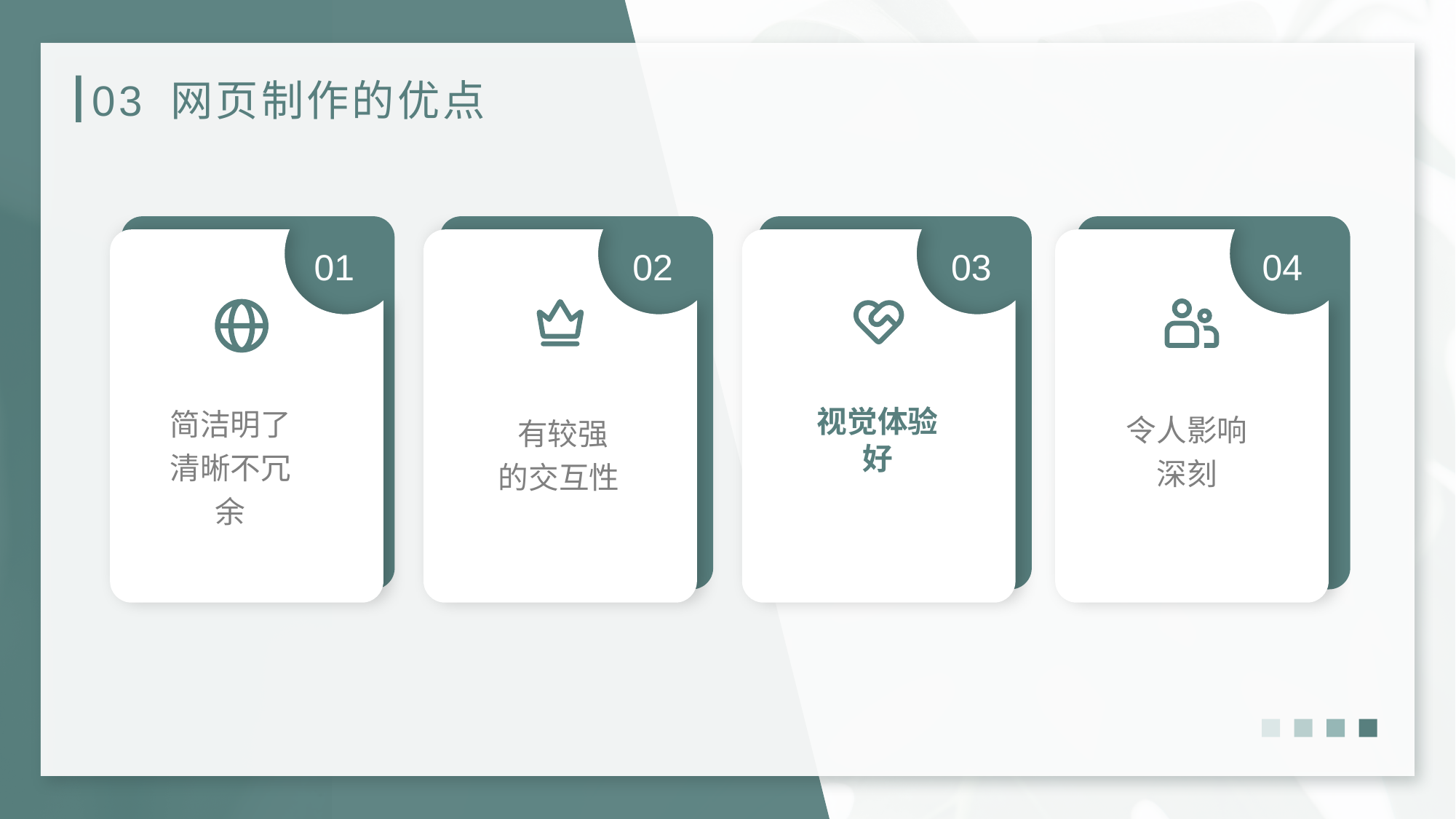

# 03 网页制作的优点

01
02
03
04

简洁明了
清晰不冗余
视觉体验
好
令人影响深刻
   有较强的交互性